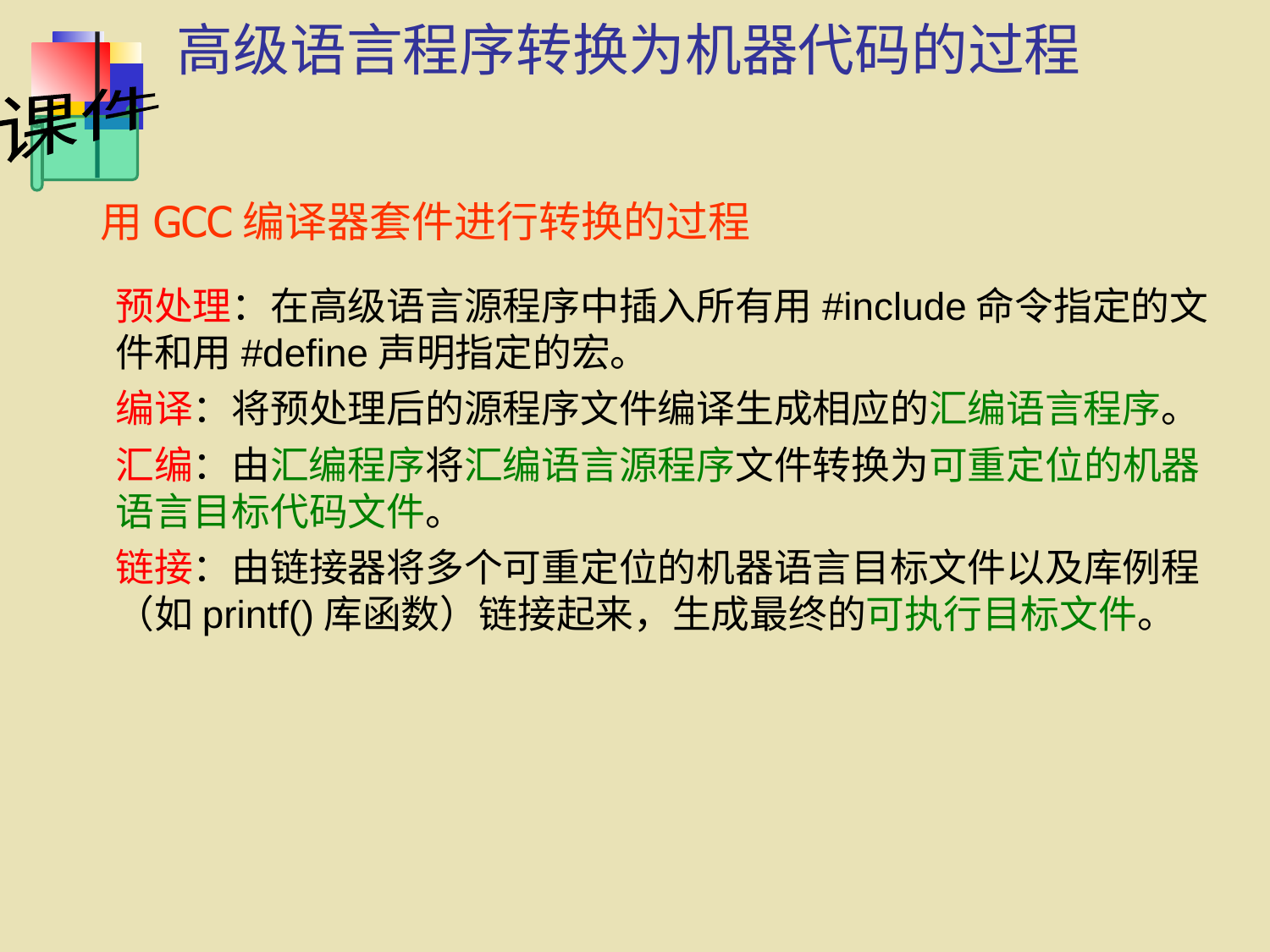

高级语言程序转换为机器代码的过程
用GCC编译器套件进行转换的过程
预处理：在高级语言源程序中插入所有用#include命令指定的文件和用#define声明指定的宏。
编译：将预处理后的源程序文件编译生成相应的汇编语言程序。
汇编：由汇编程序将汇编语言源程序文件转换为可重定位的机器语言目标代码文件。
链接：由链接器将多个可重定位的机器语言目标文件以及库例程（如printf()库函数）链接起来，生成最终的可执行目标文件。